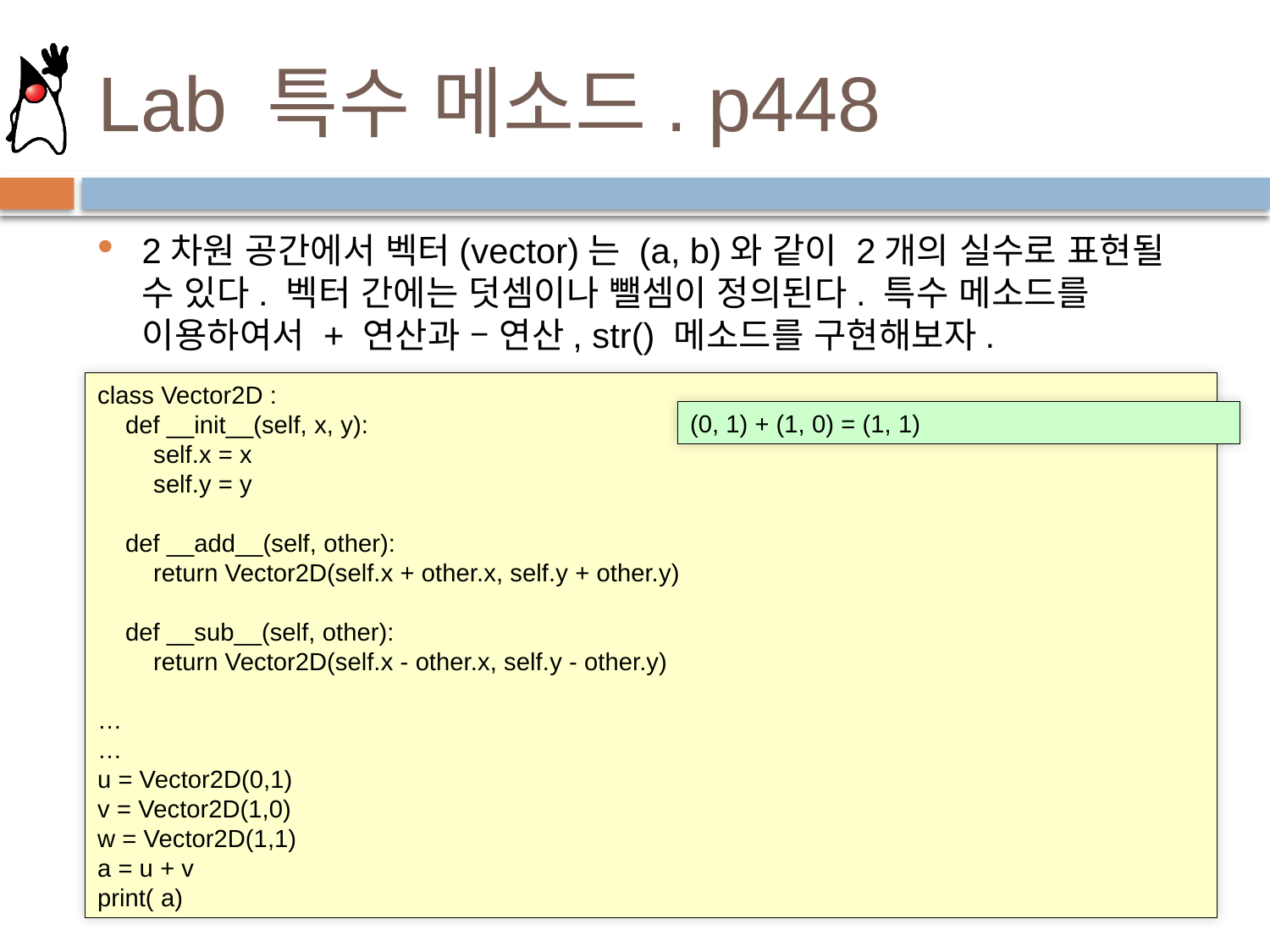

# Lab 특수 메소드. p448
2차원 공간에서 벡터(vector)는 (a, b)와 같이 2개의 실수로 표현될 수 있다. 벡터 간에는 덧셈이나 뺄셈이 정의된다. 특수 메소드를 이용하여서 + 연산과 – 연산, str() 메소드를 구현해보자.
class Vector2D :
    def __init__(self, x, y):
        self.x = x
        self.y = y

    def __add__(self, other):
        return Vector2D(self.x + other.x, self.y + other.y)

    def __sub__(self, other):
        return Vector2D(self.x - other.x, self.y - other.y)

…
…
u = Vector2D(0,1)
v = Vector2D(1,0)
w = Vector2D(1,1)
a = u + v
print( a)
(0, 1) + (1, 0) = (1, 1)